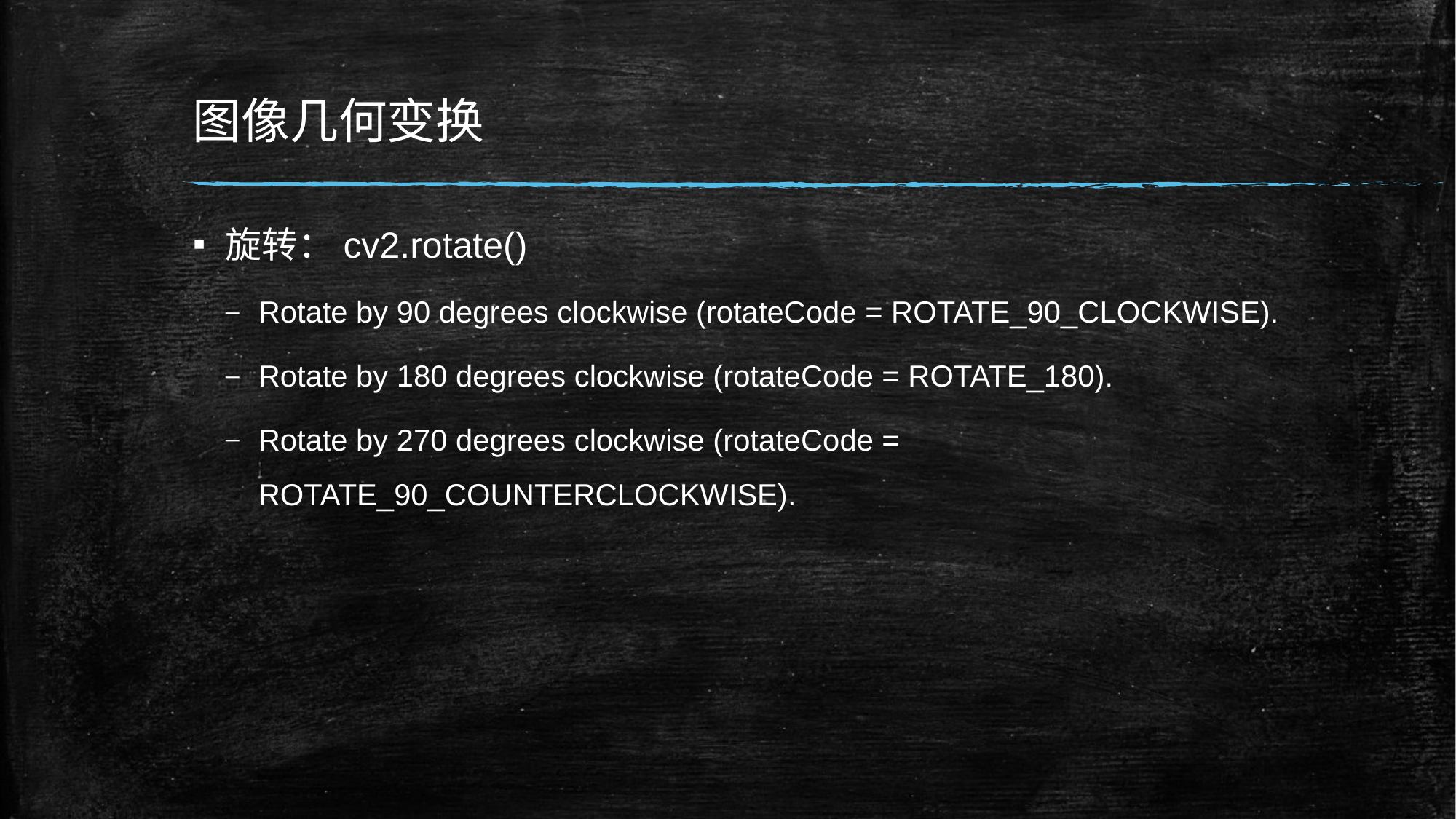

# 图像几何变换
旋转：cv2.rotate()
Rotate by 90 degrees clockwise (rotateCode = ROTATE_90_CLOCKWISE).
Rotate by 180 degrees clockwise (rotateCode = ROTATE_180).
Rotate by 270 degrees clockwise (rotateCode = ROTATE_90_COUNTERCLOCKWISE).